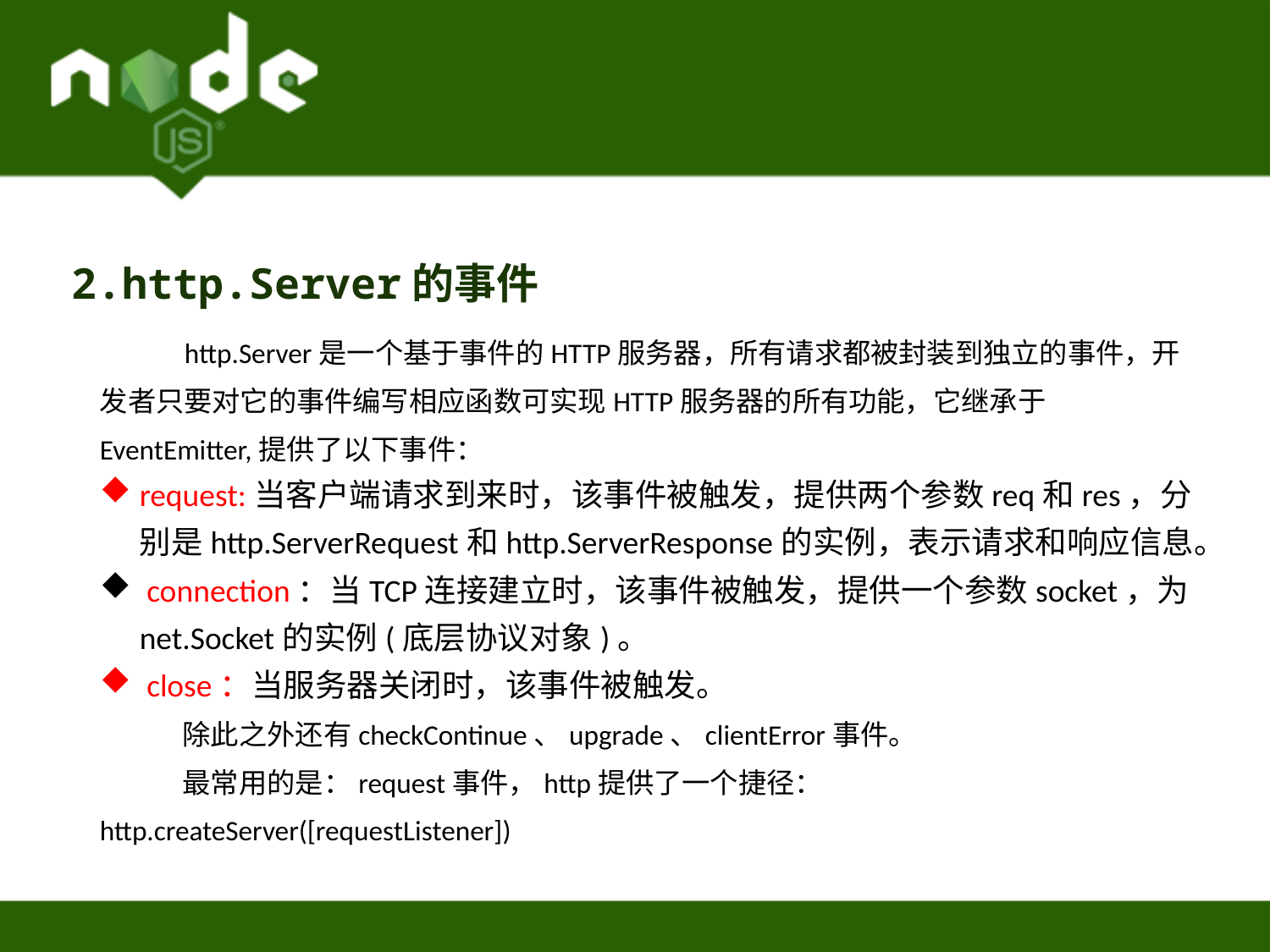

2.http.Server的事件
            http.Server是一个基于事件的HTTP服务器，所有请求都被封装到独立的事件，开发者只要对它的事件编写相应函数可实现HTTP服务器的所有功能，它继承于EventEmitter,提供了以下事件：
request:当客户端请求到来时，该事件被触发，提供两个参数req和res，分别是http.ServerRequest和http.ServerResponse的实例，表示请求和响应信息。
 connection：当TCP连接建立时，该事件被触发，提供一个参数socket，为net.Socket的实例(底层协议对象)。
 close：当服务器关闭时，该事件被触发。
            除此之外还有checkContinue、upgrade、clientError事件。
            最常用的是：request事件，http提供了一个捷径：http.createServer([requestListener])